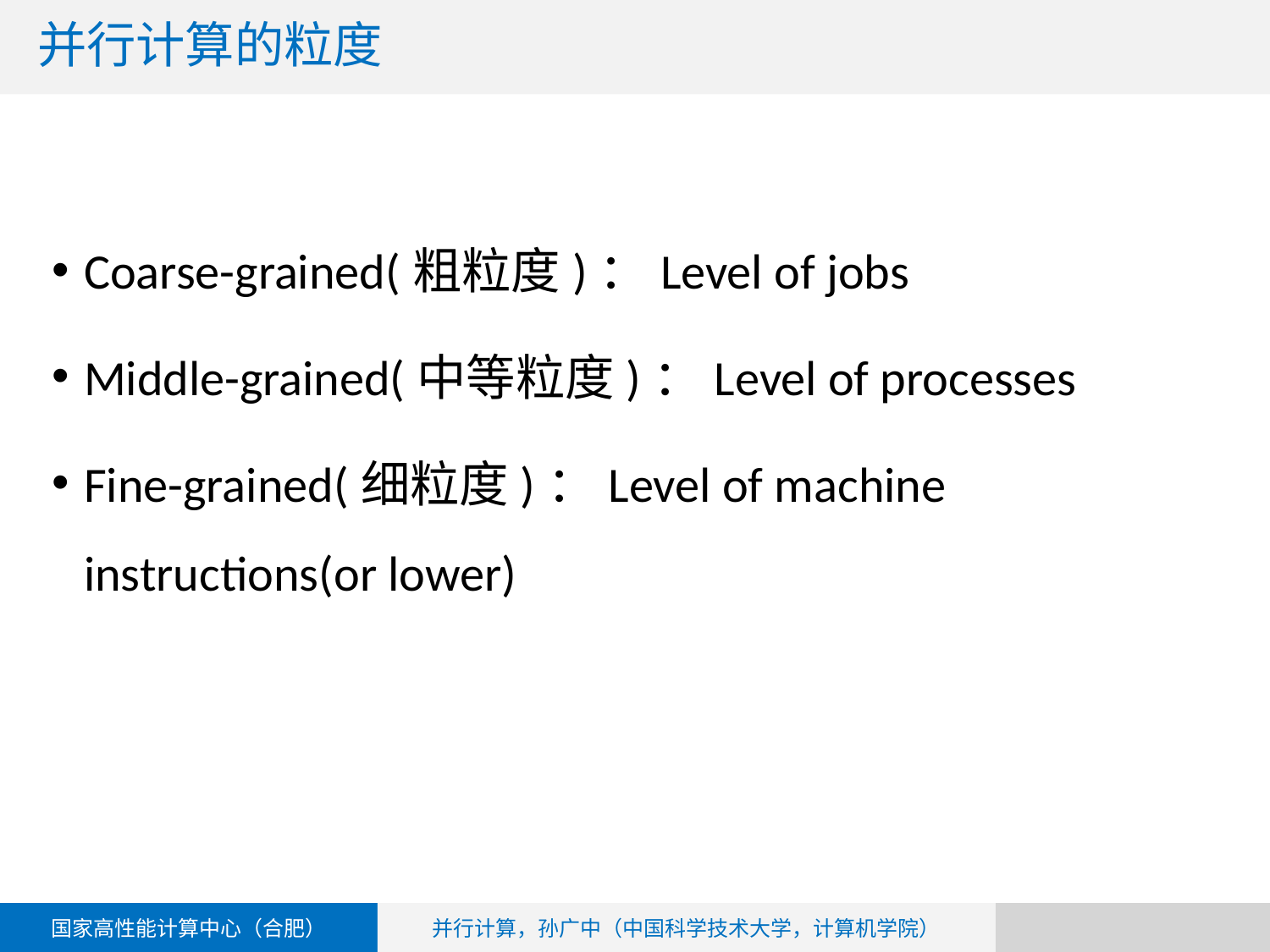

# 并行计算的粒度
Coarse-grained(粗粒度)：Level of jobs
Middle-grained(中等粒度)：Level of processes
Fine-grained(细粒度)：Level of machine instructions(or lower)